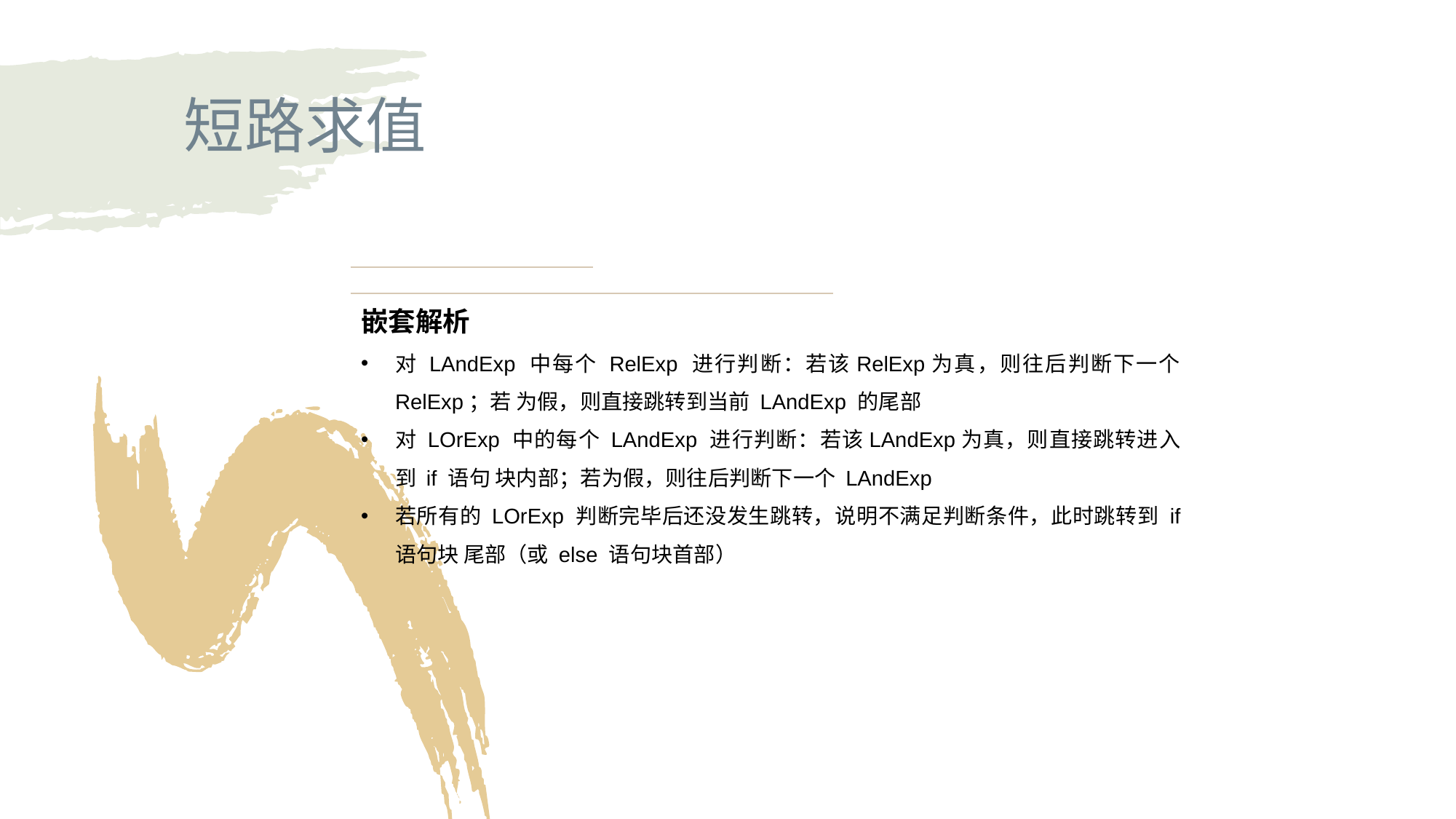

短路求值
嵌套解析
对 LAndExp 中每个 RelExp 进行判断：若该RelExp为真，则往后判断下一个 RelExp；若 为假，则直接跳转到当前 LAndExp 的尾部
对 LOrExp 中的每个 LAndExp 进行判断：若该LAndExp为真，则直接跳转进入到 if 语句 块内部；若为假，则往后判断下一个 LAndExp
若所有的 LOrExp 判断完毕后还没发生跳转，说明不满足判断条件，此时跳转到 if 语句块 尾部（或 else 语句块首部）